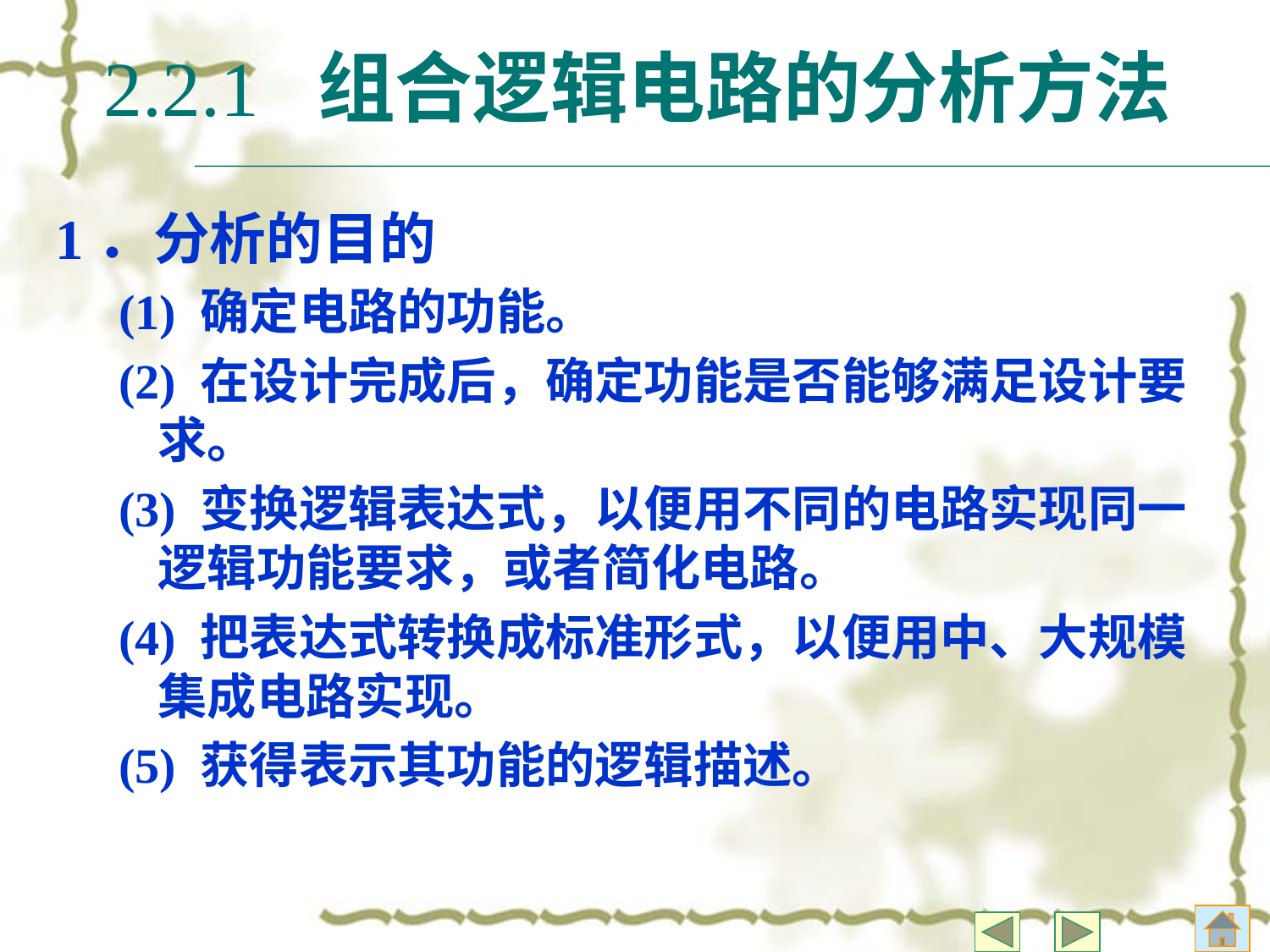

# 2.2.1  组合逻辑电路的分析方法
1．分析的目的
(1) 确定电路的功能。
(2) 在设计完成后，确定功能是否能够满足设计要求。
(3) 变换逻辑表达式，以便用不同的电路实现同一逻辑功能要求，或者简化电路。
(4) 把表达式转换成标准形式，以便用中、大规模集成电路实现。
(5) 获得表示其功能的逻辑描述。